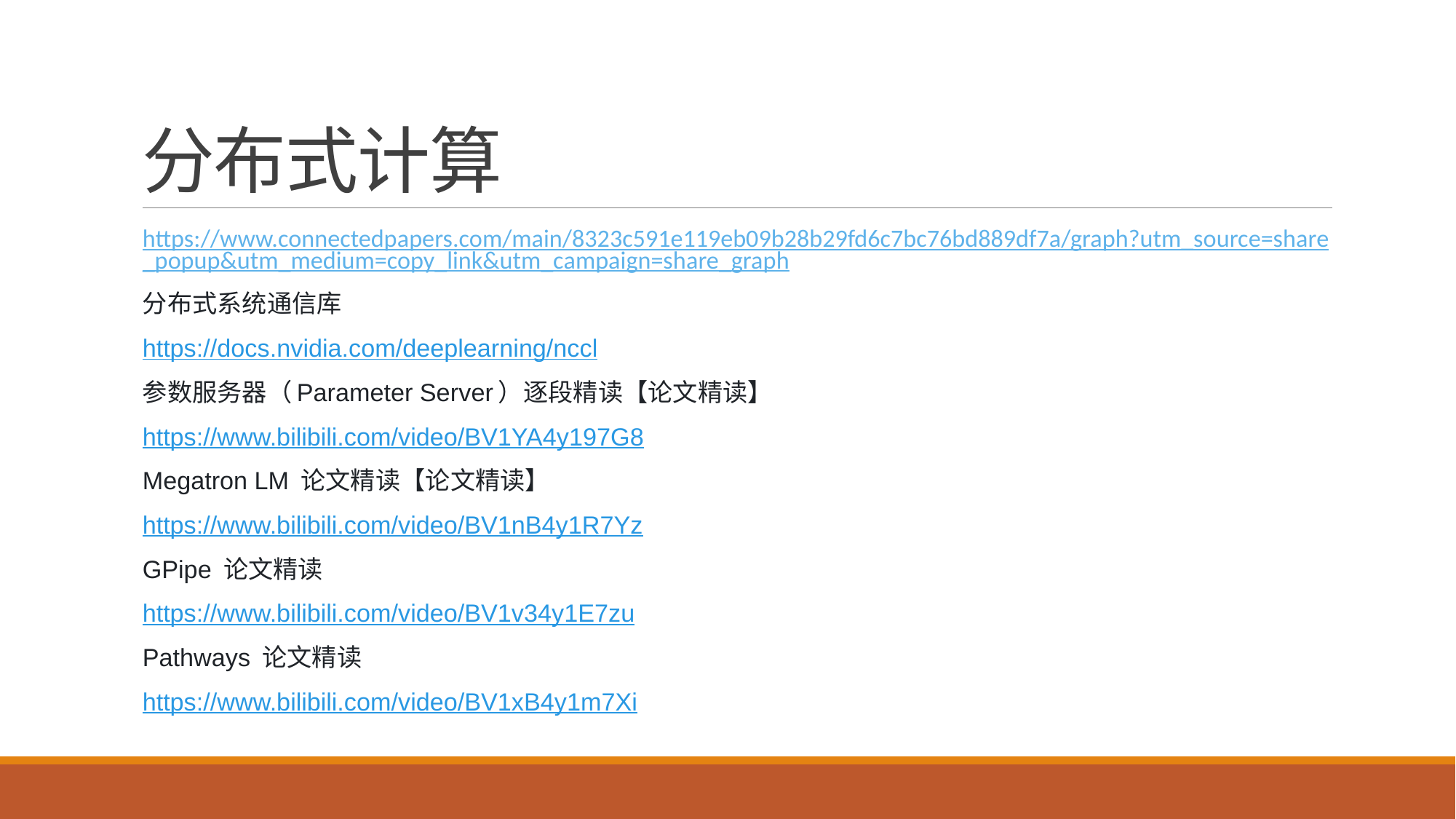

# 分布式计算
https://www.connectedpapers.com/main/8323c591e119eb09b28b29fd6c7bc76bd889df7a/graph?utm_source=share_popup&utm_medium=copy_link&utm_campaign=share_graph
分布式系统通信库
https://docs.nvidia.com/deeplearning/nccl
参数服务器（Parameter Server）逐段精读【论文精读】
https://www.bilibili.com/video/BV1YA4y197G8
Megatron LM 论文精读【论文精读】
https://www.bilibili.com/video/BV1nB4y1R7Yz
GPipe 论文精读
https://www.bilibili.com/video/BV1v34y1E7zu
Pathways 论文精读
https://www.bilibili.com/video/BV1xB4y1m7Xi